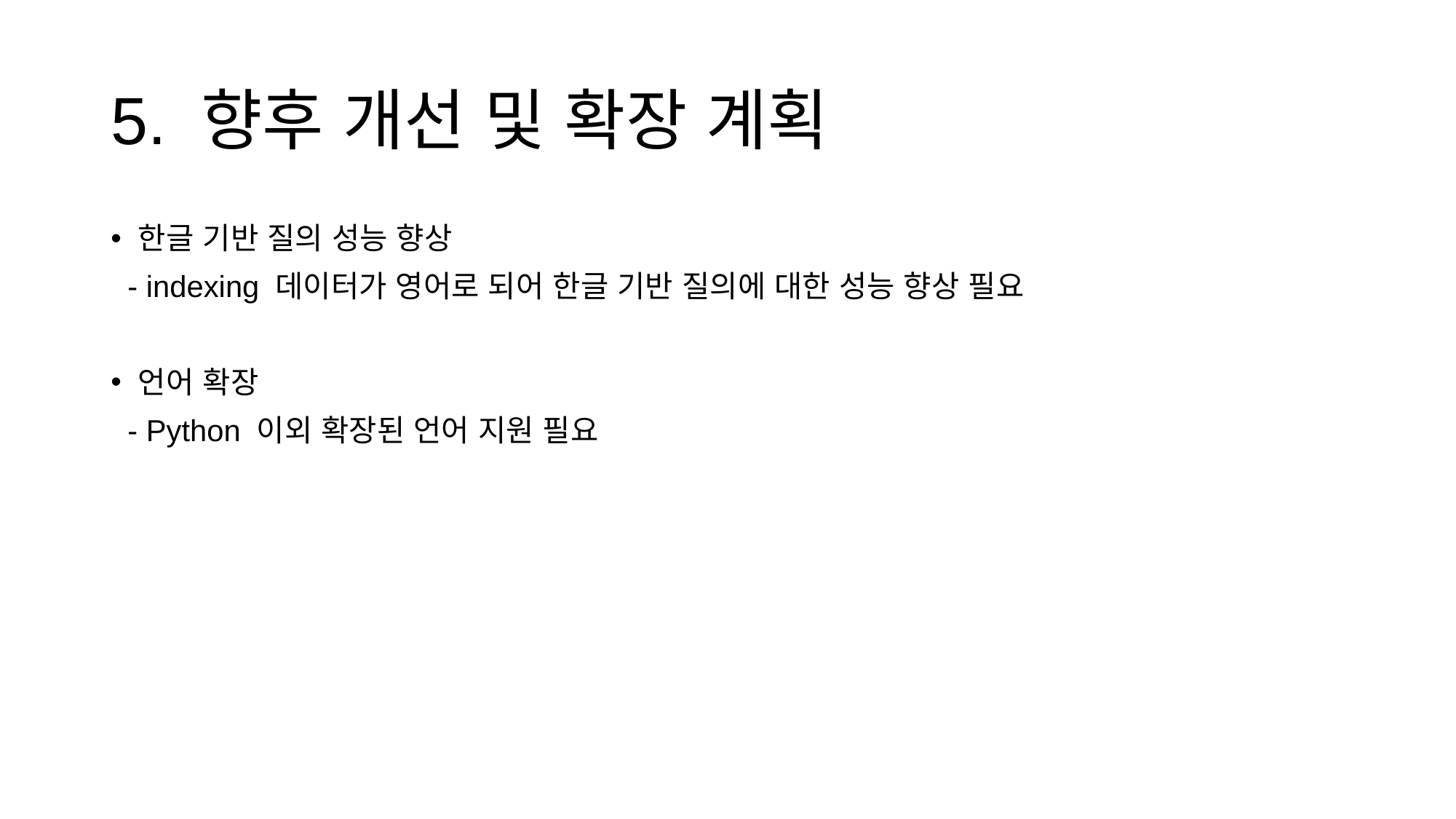

# 5. 향후 개선 및 확장 계획
한글 기반 질의 성능 향상
  - indexing 데이터가 영어로 되어 한글 기반 질의에 대한 성능 향상 필요

언어 확장
  - Python 이외 확장된 언어 지원 필요